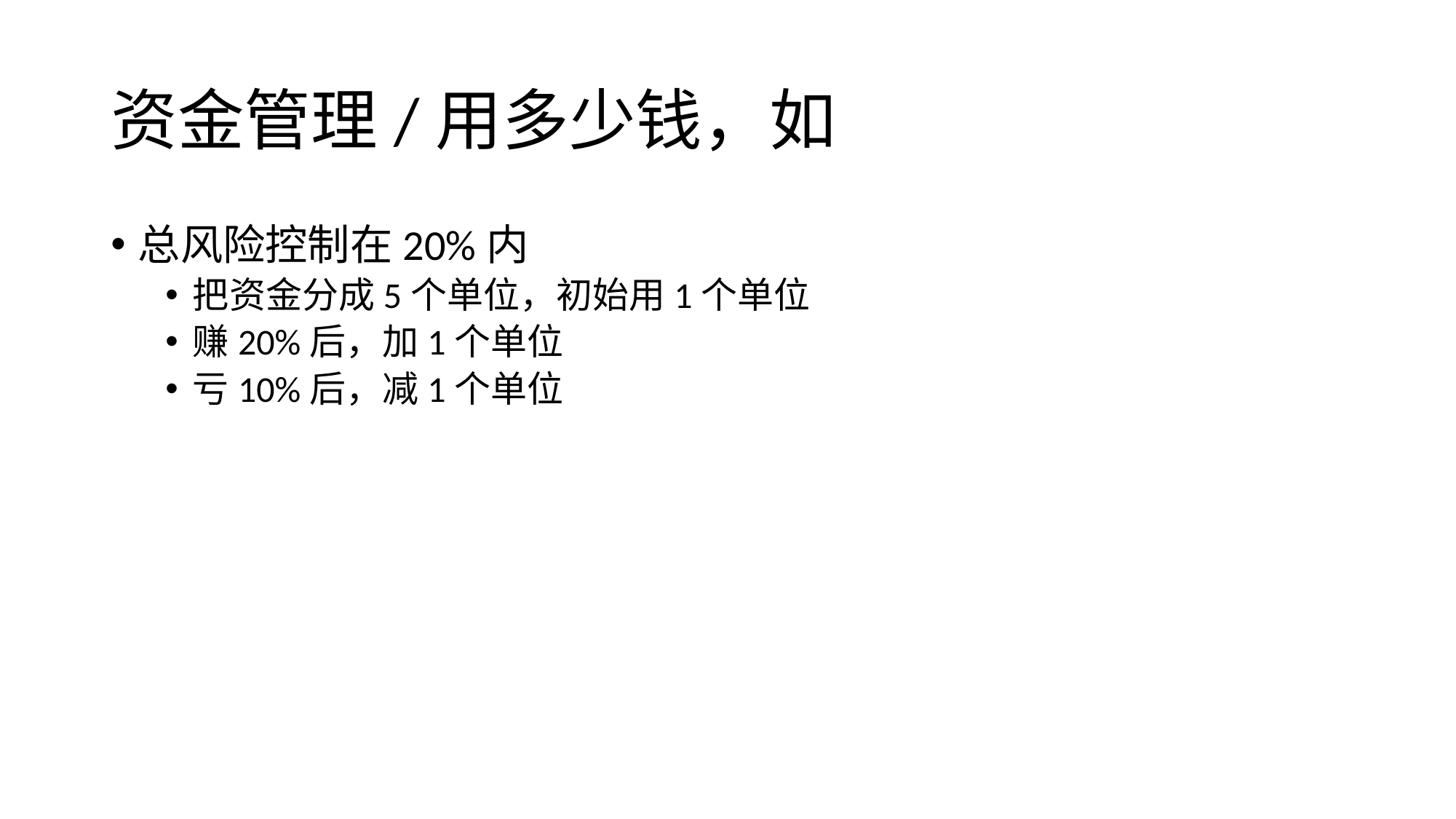

# 资金管理/用多少钱，如
总风险控制在20%内
把资金分成5个单位，初始用1个单位
赚20%后，加1个单位
亏10%后，减1个单位